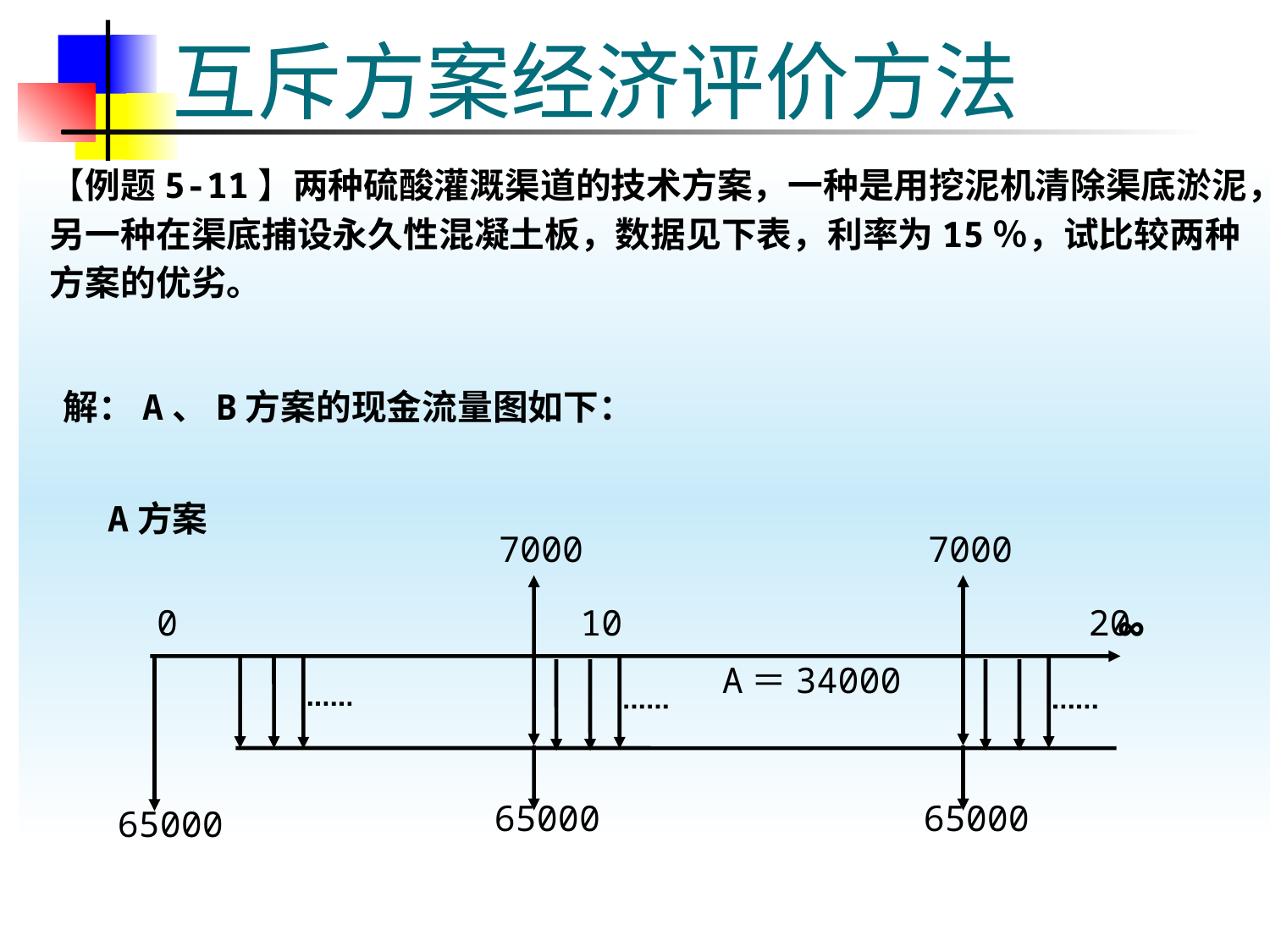

# 互斥方案经济评价方法
【例题5-11】两种硫酸灌溉渠道的技术方案，一种是用挖泥机清除渠底淤泥，另一种在渠底捕设永久性混凝土板，数据见下表，利率为15％，试比较两种方案的优劣。

解：A、B方案的现金流量图如下：
A方案
7000
7000

65000

 0                   10                      20
∞

65000
65000
A＝34000

51